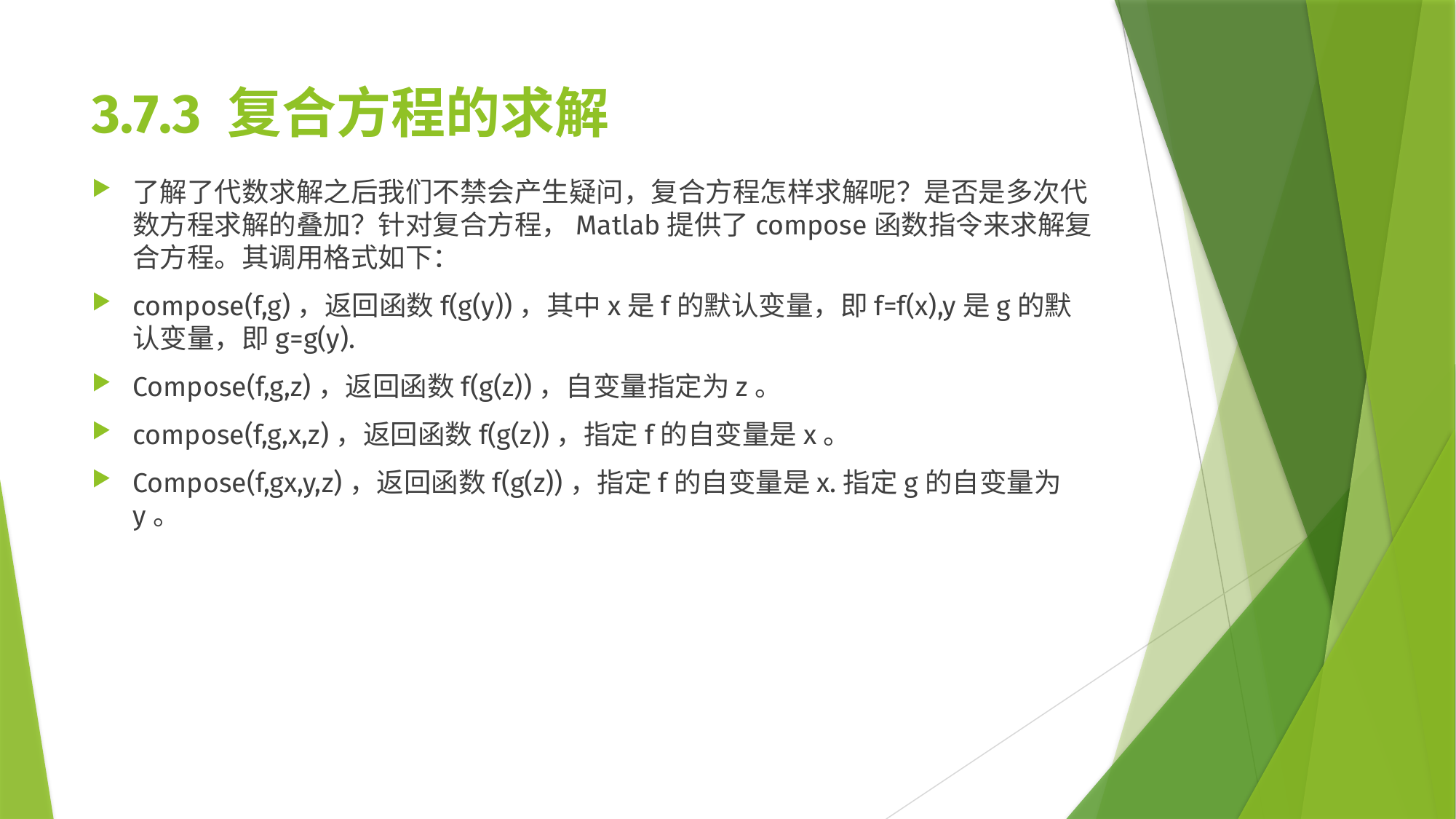

# 3.7.3 复合方程的求解
了解了代数求解之后我们不禁会产生疑问，复合方程怎样求解呢？是否是多次代数方程求解的叠加？针对复合方程，Matlab提供了compose函数指令来求解复合方程。其调用格式如下：
compose(f,g)，返回函数f(g(y))，其中x是f的默认变量，即f=f(x),y是g的默认变量，即g=g(y).
Compose(f,g,z)，返回函数f(g(z))，自变量指定为z。
compose(f,g,x,z)，返回函数f(g(z))，指定f的自变量是x。
Compose(f,gx,y,z)，返回函数f(g(z))，指定f的自变量是x.指定g的自变量为y。